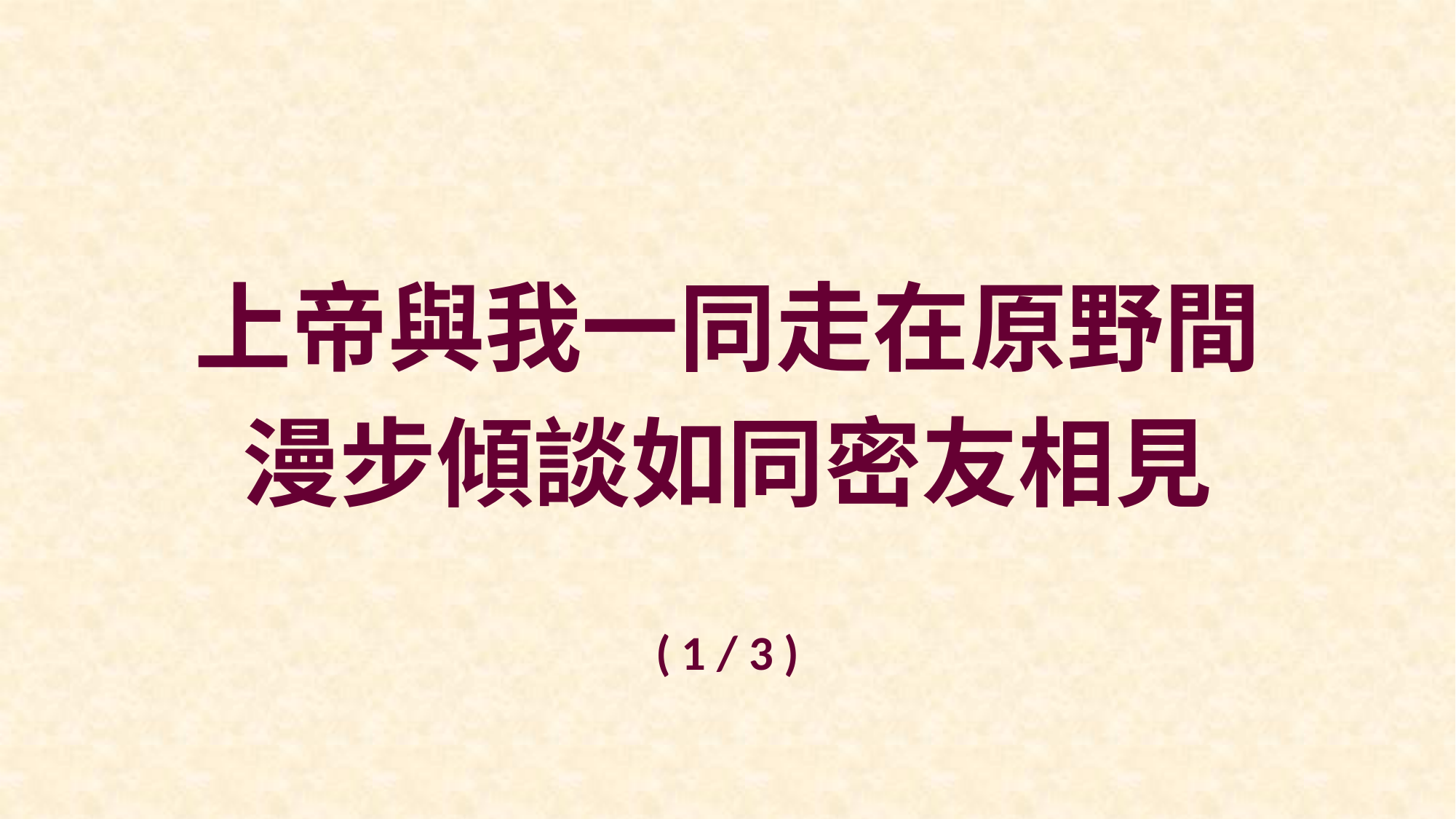

上帝與我一同走在原野間
漫步傾談如同密友相見
( 1 / 3 )